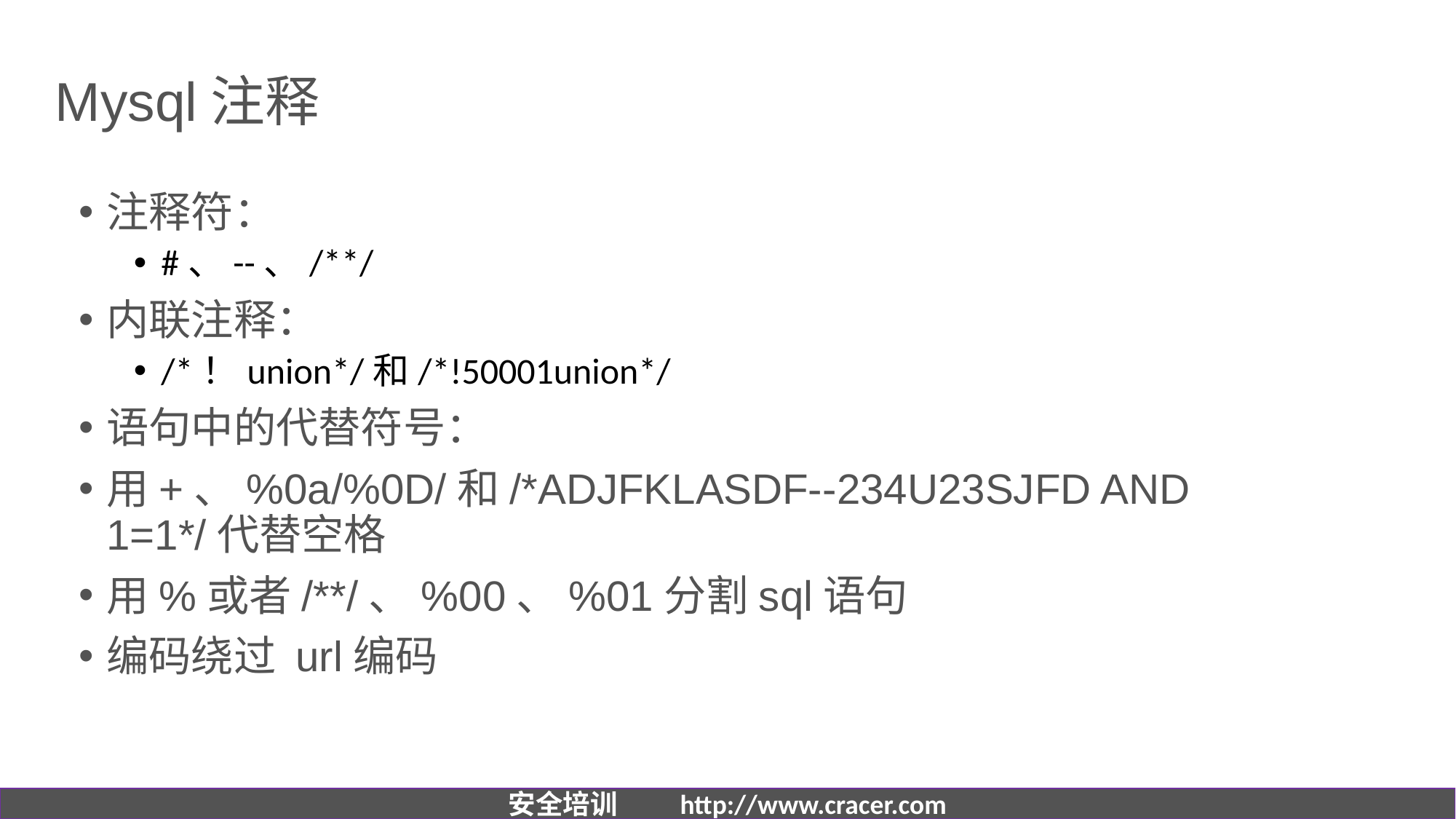

# Mysql注释
注释符：
#、--、/**/
内联注释：
/*！union*/和/*!50001union*/
语句中的代替符号：
用+、%0a/%0D/和/*ADJFKLASDF--234U23SJFD AND 1=1*/代替空格
用%或者/**/、%00、%01分割sql语句
编码绕过 url编码